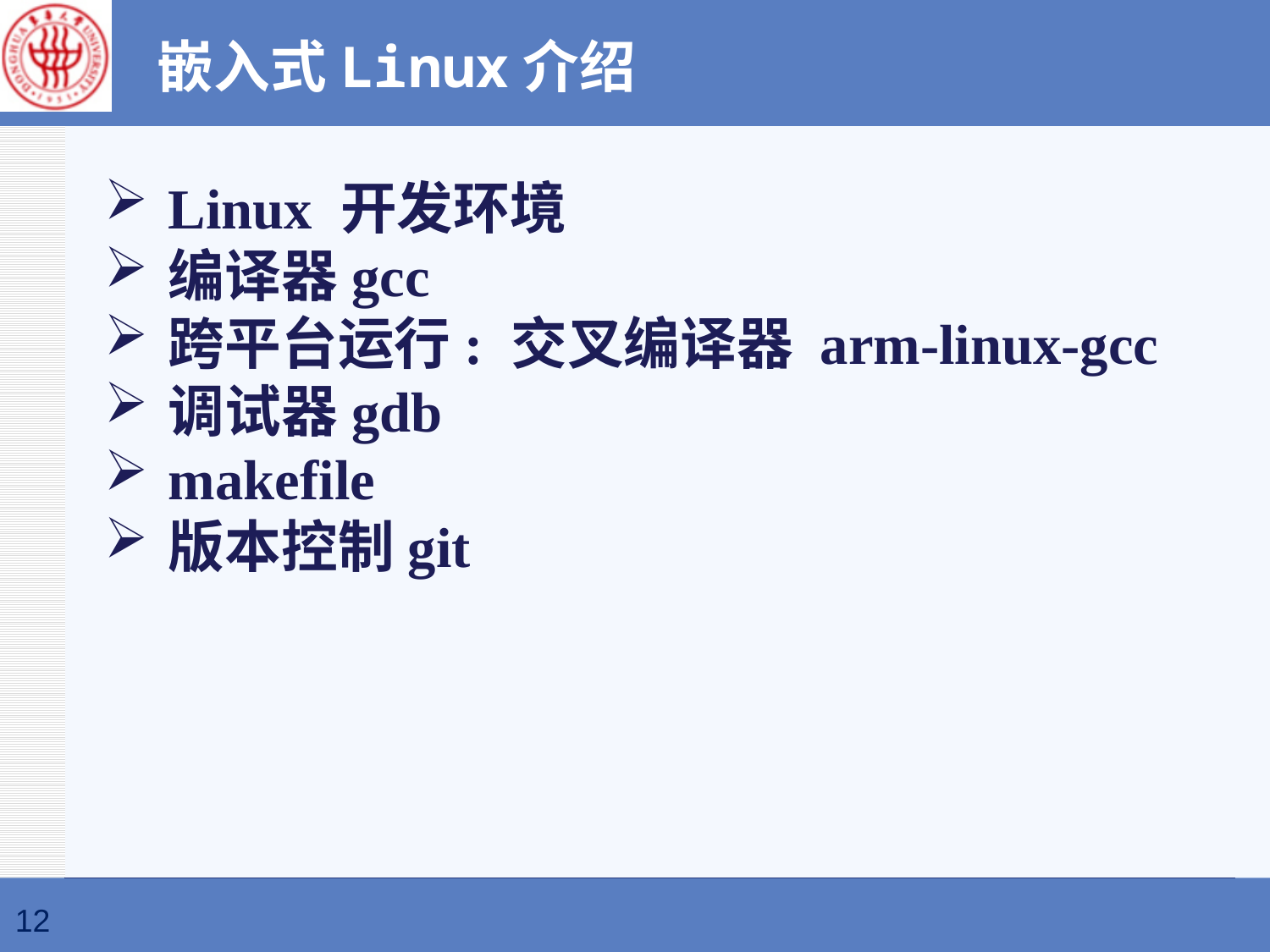

嵌入式Linux介绍
Linux 开发环境
编译器gcc
跨平台运行: 交叉编译器 arm-linux-gcc
调试器gdb
makefile
版本控制git